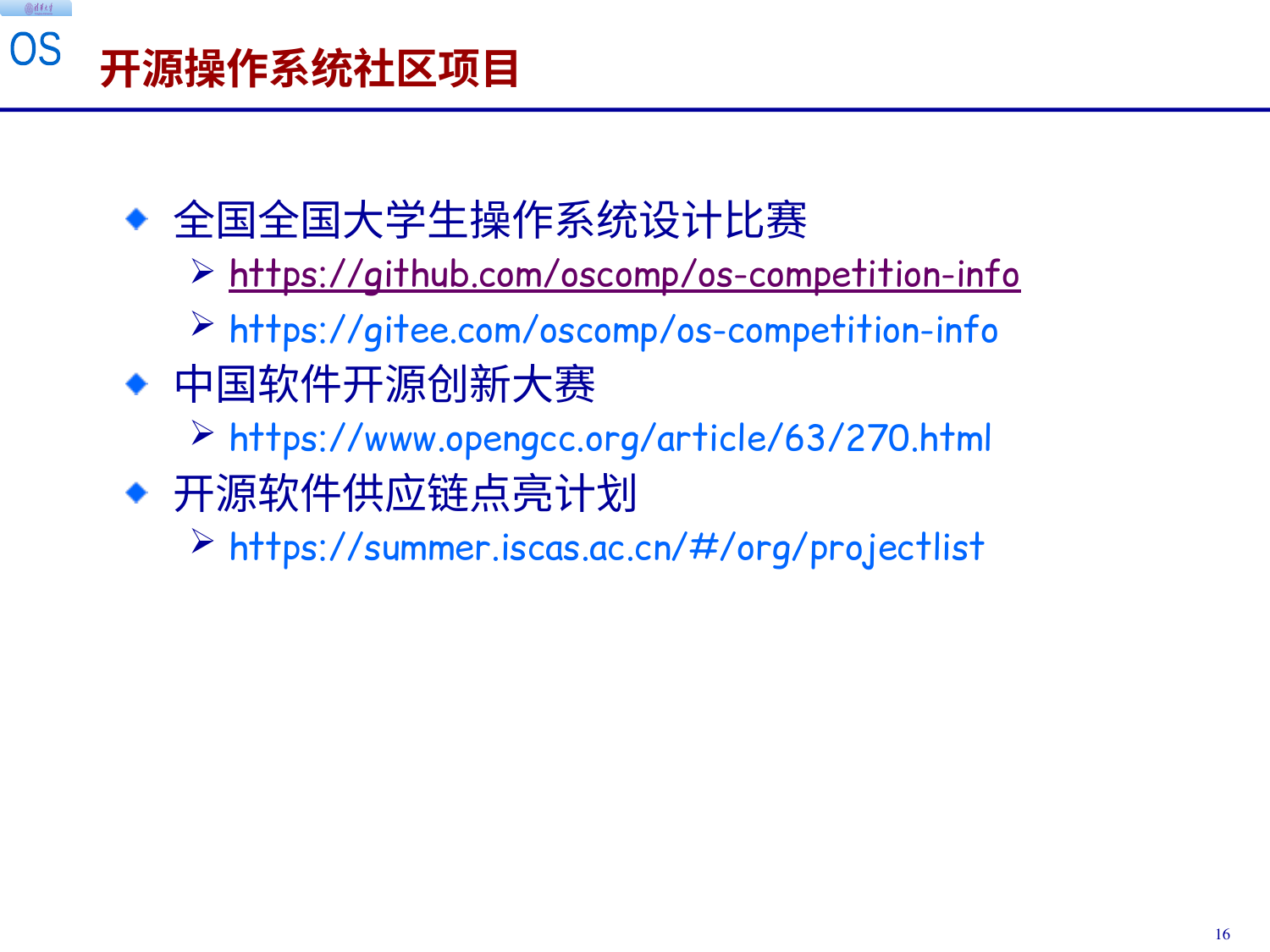

# 开源操作系统社区项目
全国全国大学生操作系统设计比赛
https://github.com/oscomp/os-competition-info
https://gitee.com/oscomp/os-competition-info
中国软件开源创新大赛
https://www.opengcc.org/article/63/270.html
开源软件供应链点亮计划
https://summer.iscas.ac.cn/#/org/projectlist